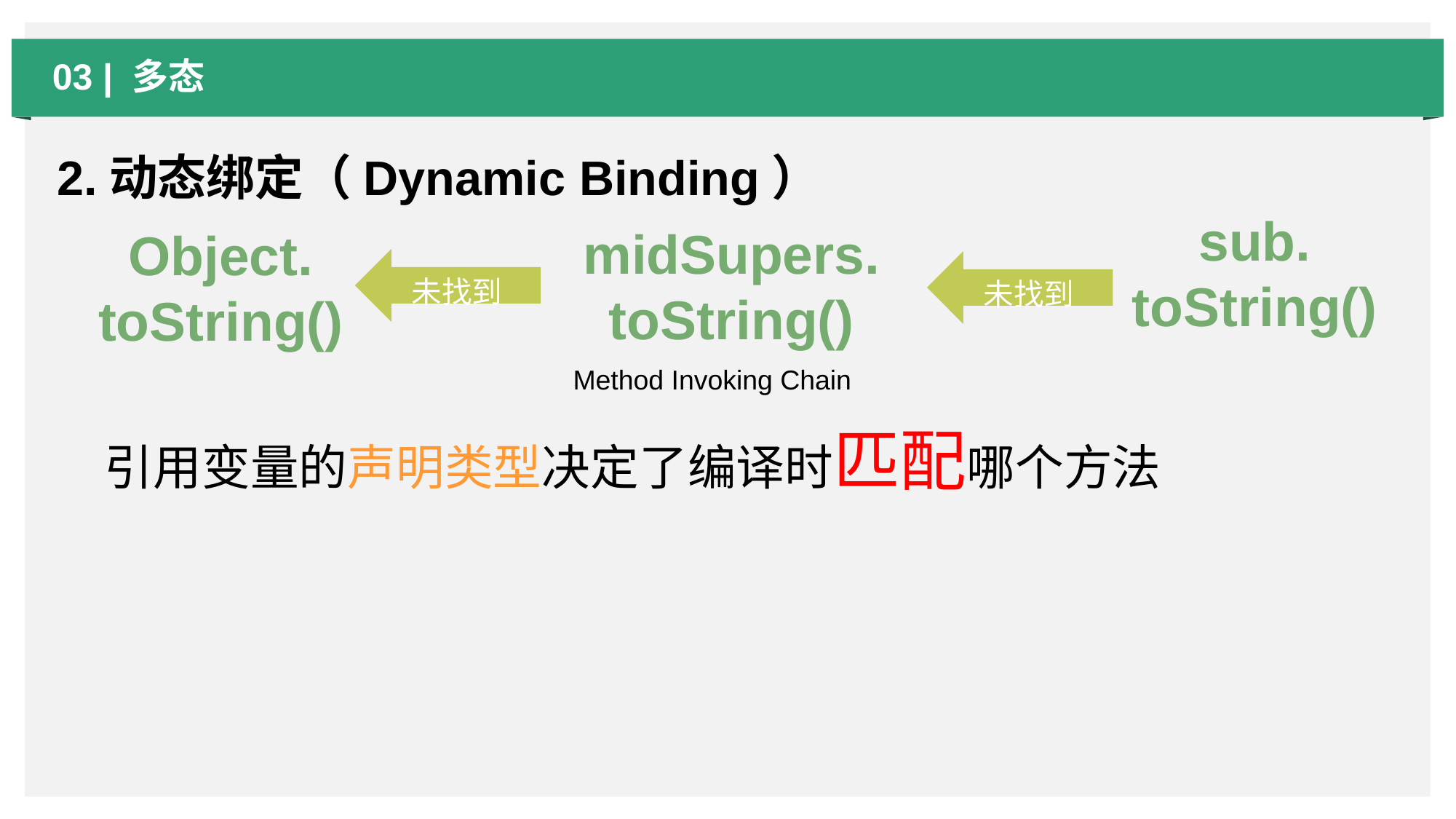

03 | 多态
2.动态绑定（Dynamic Binding）
sub.
toString()
midSupers.
toString()
Object.
toString()
未找到
未找到
Method Invoking Chain
引用变量的声明类型决定了编译时匹配哪个方法